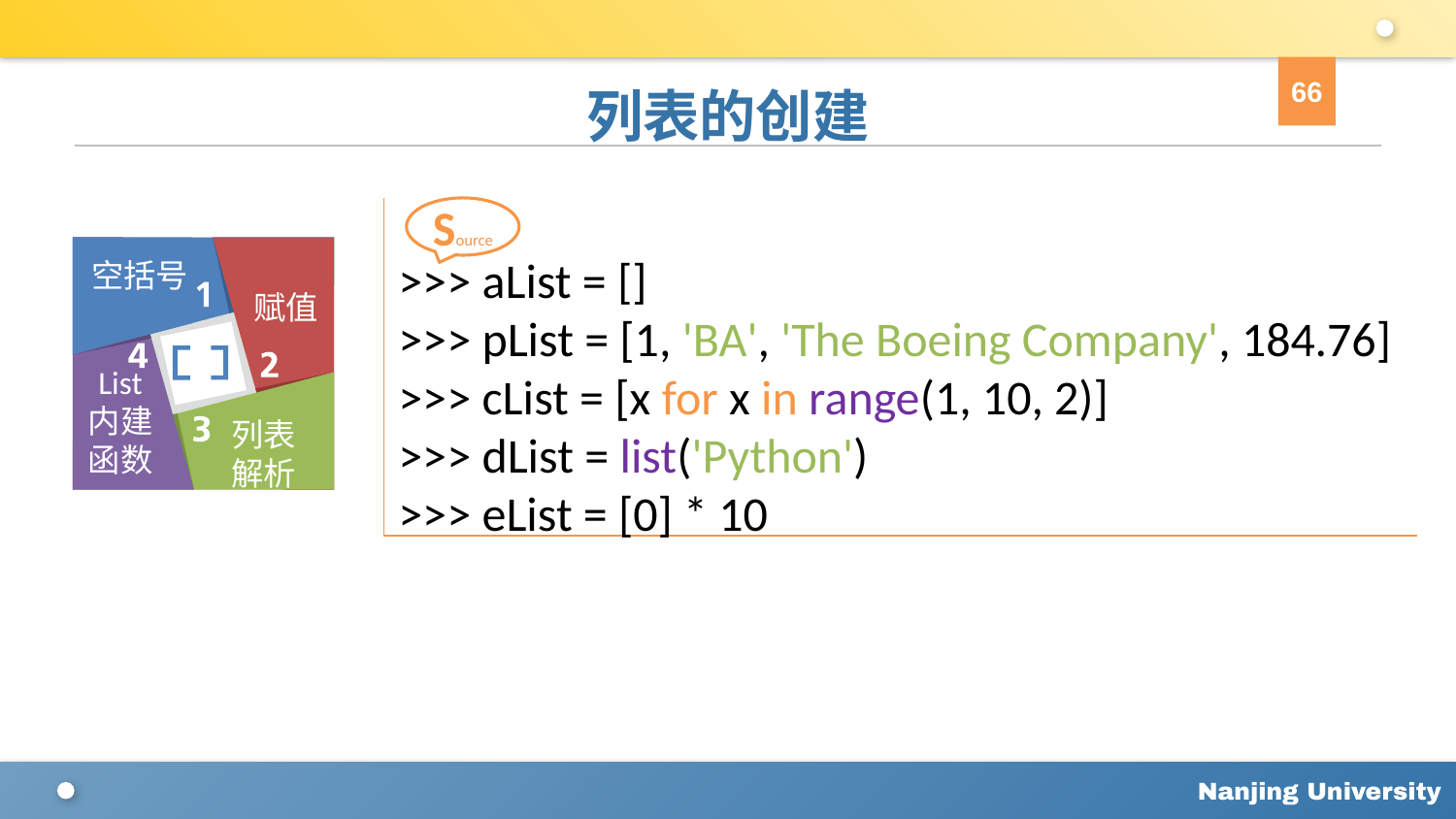

66
# 列表的创建

>>> aList = []
>>> pList = [1, 'BA', 'The Boeing Company', 184.76]
>>> cList = [x for x in range(1, 10, 2)]
>>> dList = list('Python')
>>> eList = [0] * 10
Source

空括号

赋值

List
内建函数

列表
解析